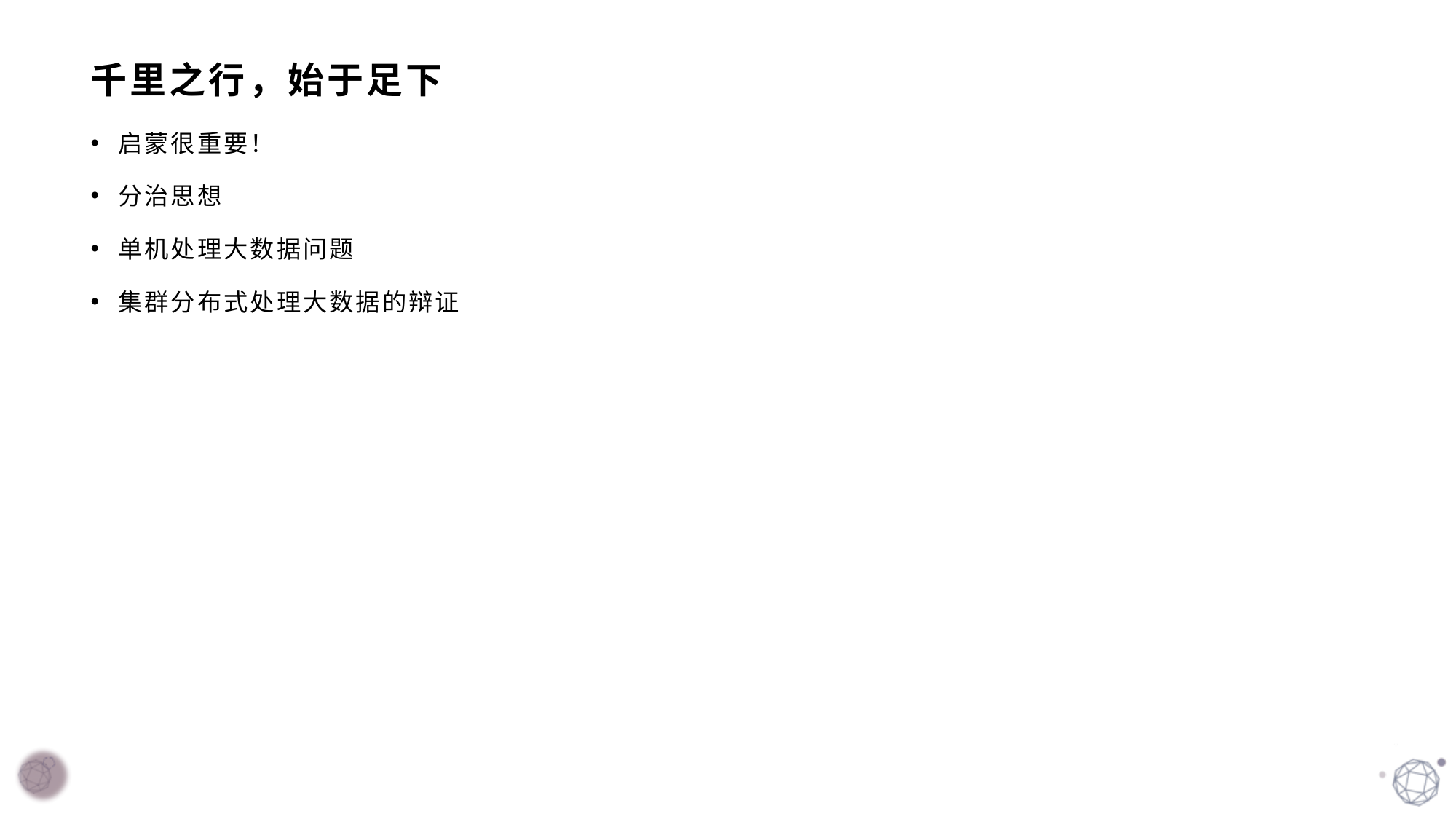

# 千里之行，始于足下
启蒙很重要！
分治思想
单机处理大数据问题
集群分布式处理大数据的辩证